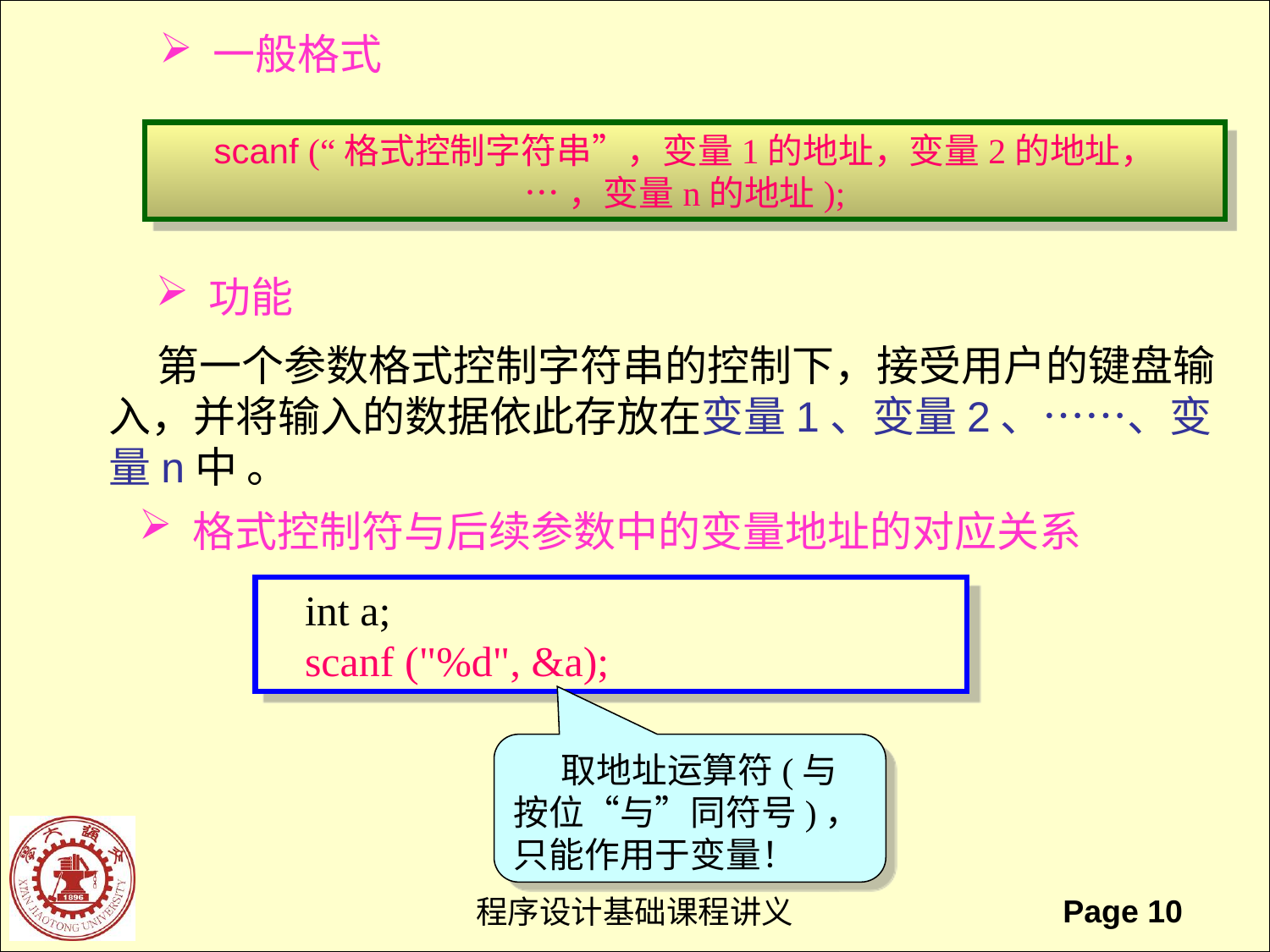

一般格式
scanf (“格式控制字符串”，变量1的地址，变量2的地址，
…，变量n的地址);
 功能
    第一个参数格式控制字符串的控制下，接受用户的键盘输入，并将输入的数据依此存放在变量1、变量2、……、变量n中 。
 格式控制符与后续参数中的变量地址的对应关系
int a;
scanf ("%d", &a);
     取地址运算符(与按位“与”同符号)，只能作用于变量！